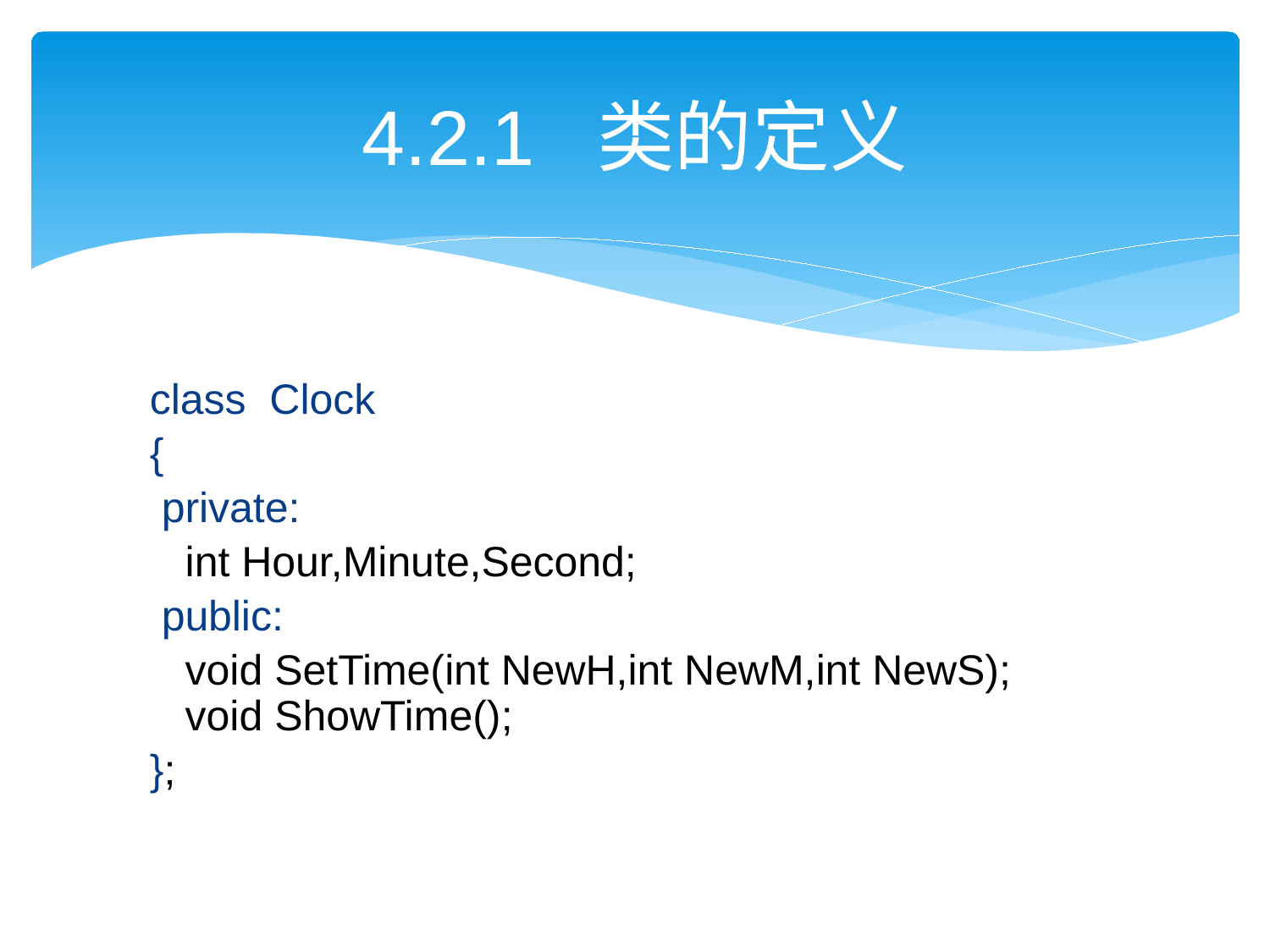

# 4.2.1  类的定义
class  Clock
{
 private:
   int Hour,Minute,Second;
 public:
   void SetTime(int NewH,int NewM,int NewS);
   void ShowTime();
};